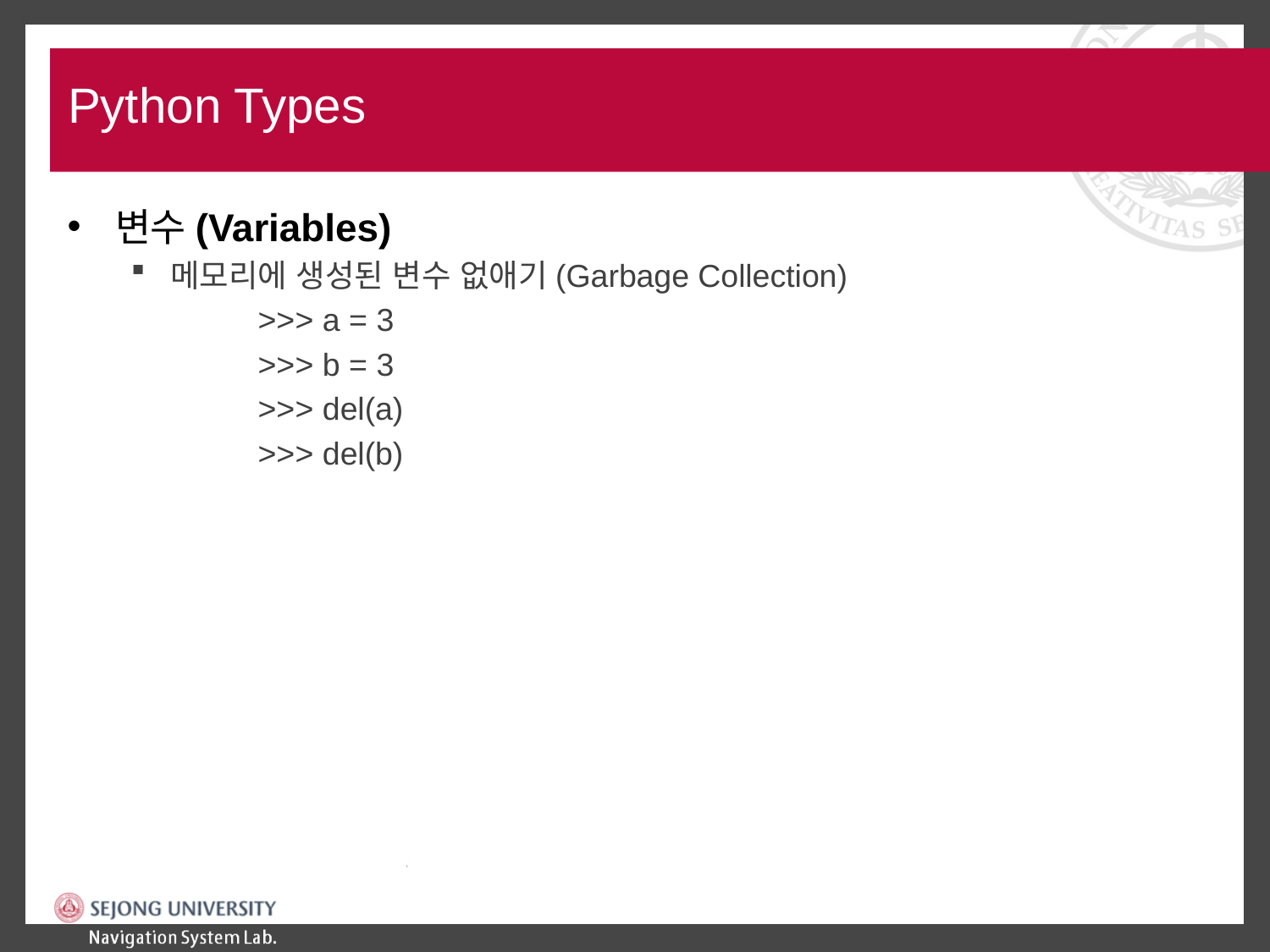

# Python Types
변수(Variables)
메모리에 생성된 변수 없애기(Garbage Collection)
>>> a = 3
>>> b = 3
>>> del(a)
>>> del(b)